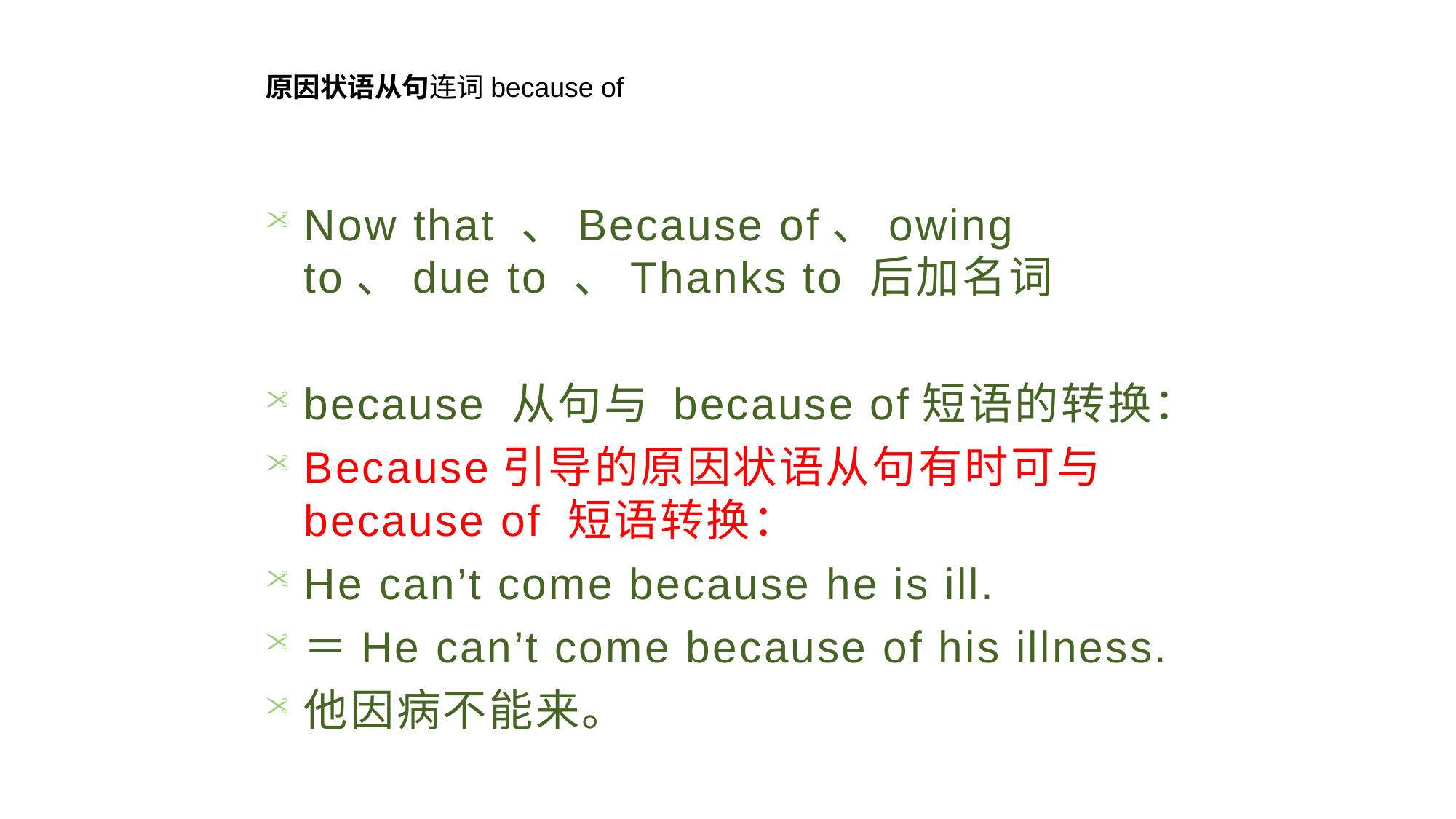

原因状语从句连词because of
Now that 、Because of、owing to、due to 、Thanks to 后加名词

because 从句与 because of短语的转换：
Because引导的原因状语从句有时可与because of 短语转换：
He can’t come because he is ill.
＝He can’t come because of his illness.
他因病不能来。